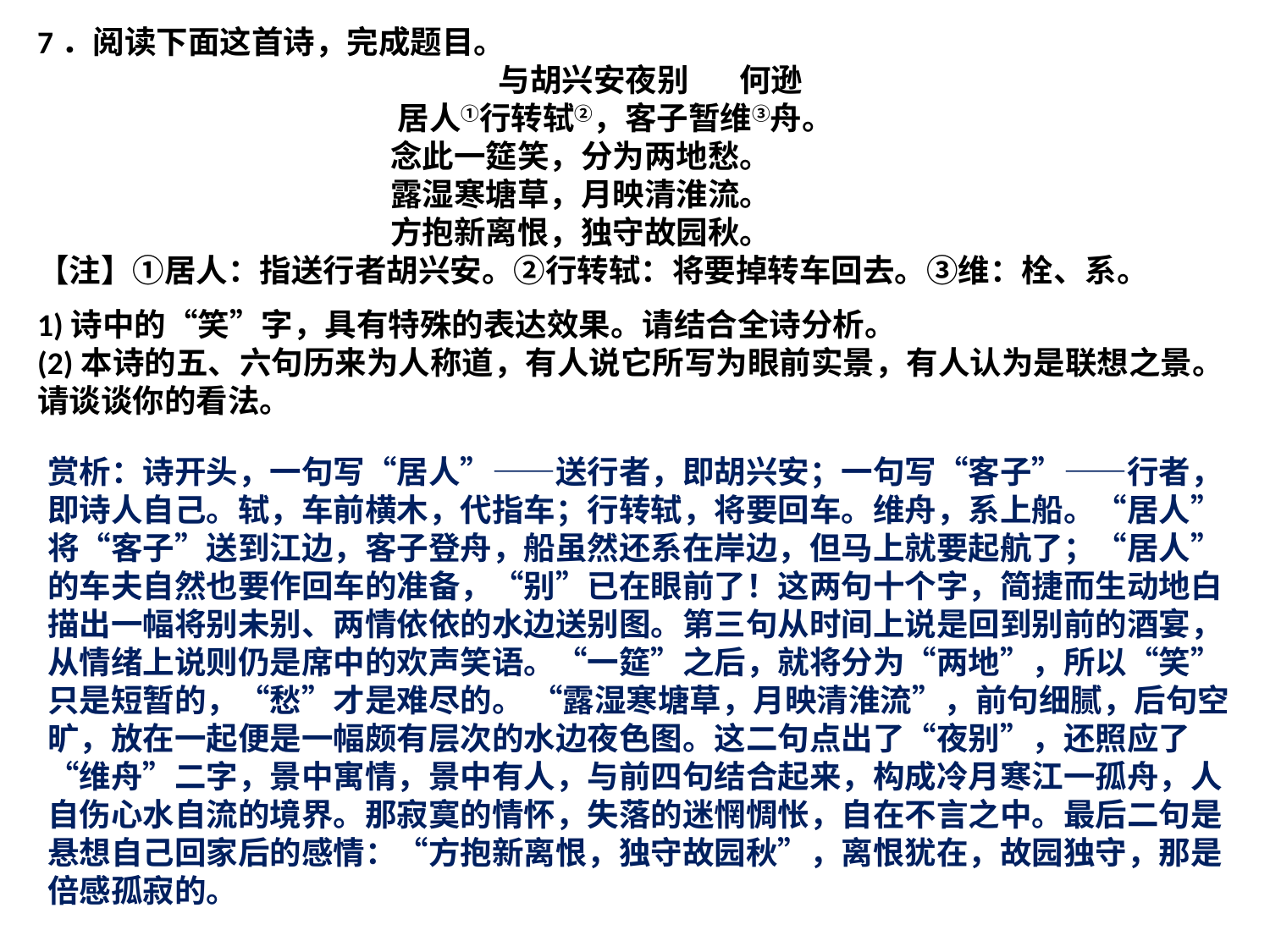

7．阅读下面这首诗，完成题目。
                                                               与胡兴安夜别       何逊
                                                 居人①行转轼②，客子暂维③舟。
                                                念此一筵笑，分为两地愁。
                                                露湿寒塘草，月映清淮流。
                                                方抱新离恨，独守故园秋。
【注】①居人：指送行者胡兴安。②行转轼：将要掉转车回去。③维：栓、系。
1)诗中的“笑”字，具有特殊的表达效果。请结合全诗分析。
(2)本诗的五、六句历来为人称道，有人说它所写为眼前实景，有人认为是联想之景。请谈谈你的看法。
赏析：诗开头，一句写“居人”——送行者，即胡兴安；一句写“客子”——行者，即诗人自己。轼，车前横木，代指车；行转轼，将要回车。维舟，系上船。“居人”将“客子”送到江边，客子登舟，船虽然还系在岸边，但马上就要起航了；“居人”的车夫自然也要作回车的准备，“别”已在眼前了！这两句十个字，简捷而生动地白描出一幅将别未别、两情依依的水边送别图。第三句从时间上说是回到别前的酒宴，从情绪上说则仍是席中的欢声笑语。“一筵”之后，就将分为“两地”，所以“笑”只是短暂的，“愁”才是难尽的。 “露湿寒塘草，月映清淮流”，前句细腻，后句空旷，放在一起便是一幅颇有层次的水边夜色图。这二句点出了“夜别”，还照应了“维舟”二字，景中寓情，景中有人，与前四句结合起来，构成冷月寒江一孤舟，人自伤心水自流的境界。那寂寞的情怀，失落的迷惘惆怅，自在不言之中。最后二句是悬想自己回家后的感情：“方抱新离恨，独守故园秋”，离恨犹在，故园独守，那是倍感孤寂的。